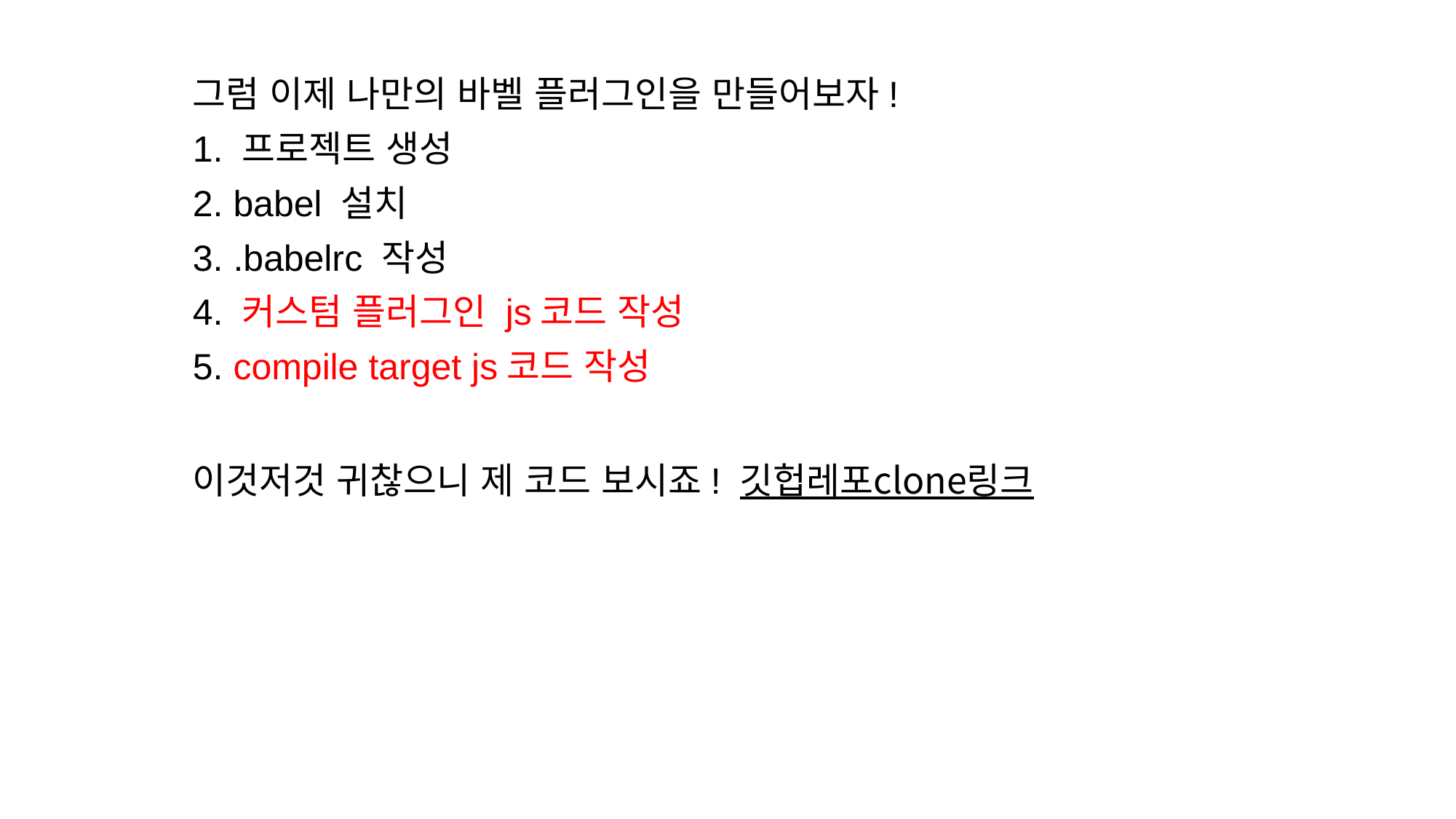

그럼 이제 나만의 바벨 플러그인을 만들어보자!
1. 프로젝트 생성
2. babel 설치
3. .babelrc 작성
4. 커스텀 플러그인 js코드 작성
5. compile target js코드 작성

이것저것 귀찮으니 제 코드 보시죠! 깃헙레포clone링크